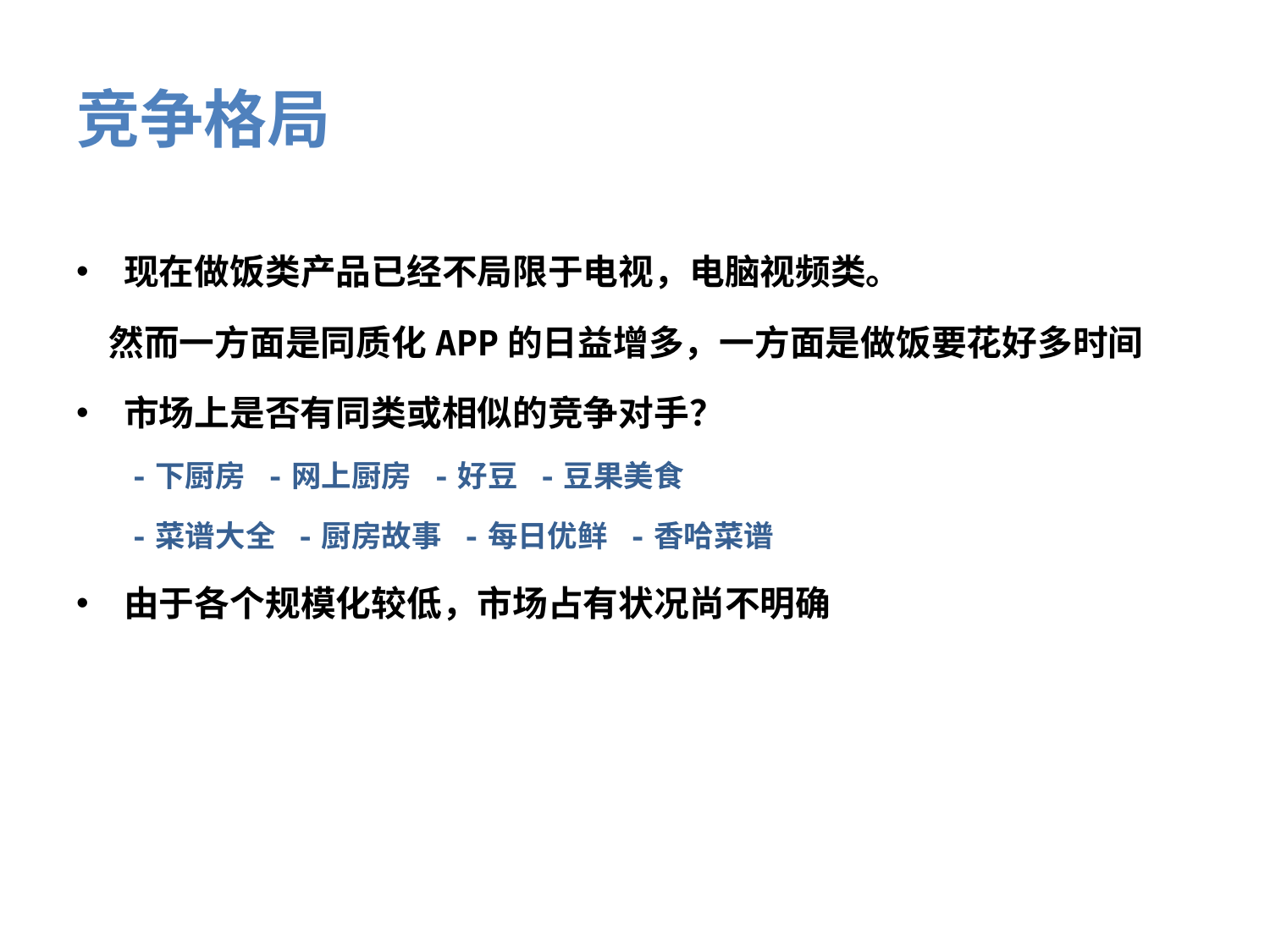

# 竞争格局
现在做饭类产品已经不局限于电视，电脑视频类。
   然而一方面是同质化APP的日益增多，一方面是做饭要花好多时间
市场上是否有同类或相似的竞争对手？
   -下厨房  -网上厨房  -好豆  -豆果美食
   -菜谱大全  -厨房故事  -每日优鲜  -香哈菜谱
由于各个规模化较低，市场占有状况尚不明确